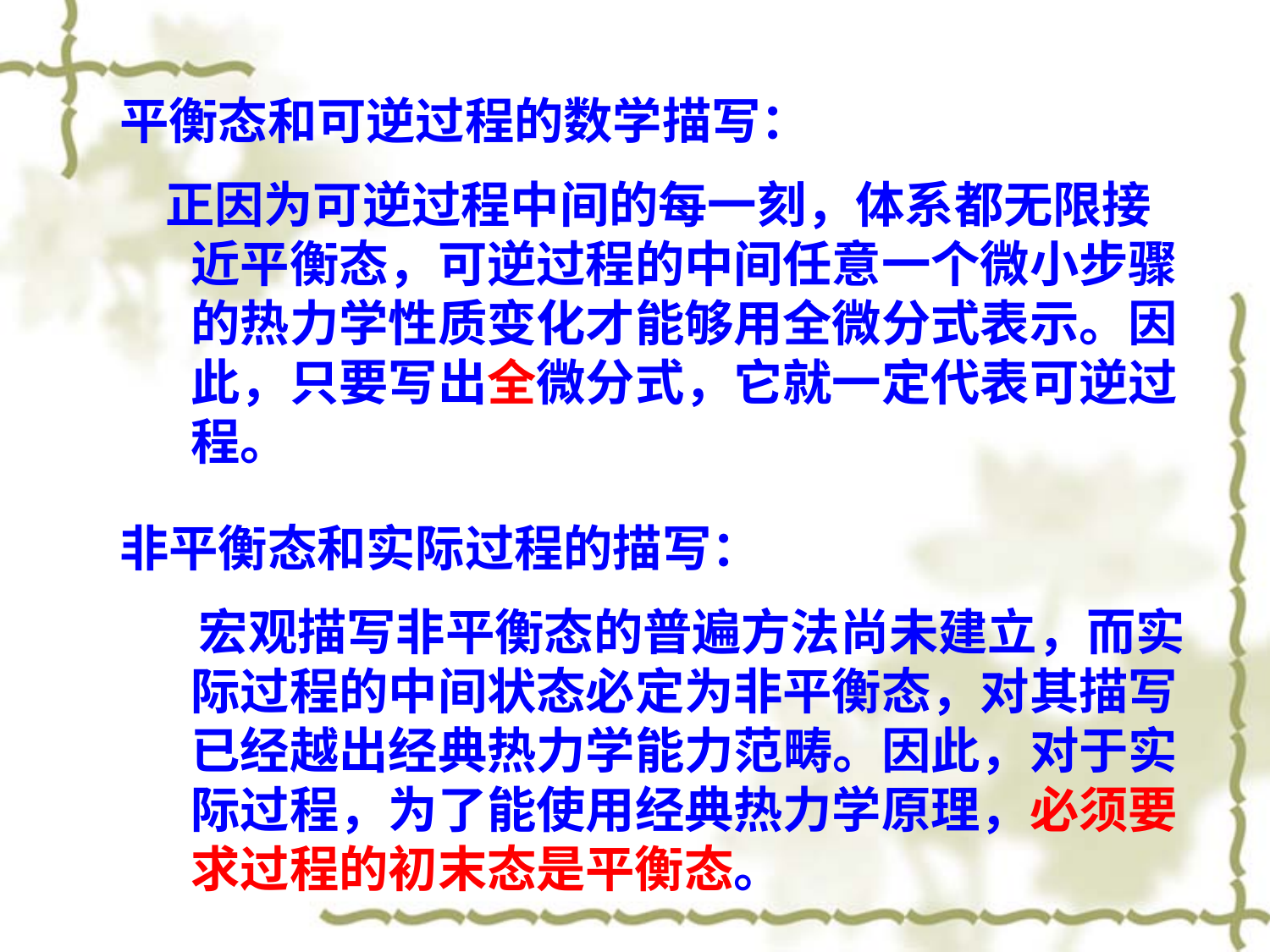

平衡态和可逆过程的数学描写：
   正因为可逆过程中间的每一刻，体系都无限接近平衡态，可逆过程的中间任意一个微小步骤的热力学性质变化才能够用全微分式表示。因此，只要写出全微分式，它就一定代表可逆过程。
非平衡态和实际过程的描写：
      宏观描写非平衡态的普遍方法尚未建立，而实际过程的中间状态必定为非平衡态，对其描写已经越出经典热力学能力范畴。因此，对于实际过程，为了能使用经典热力学原理，必须要求过程的初末态是平衡态。